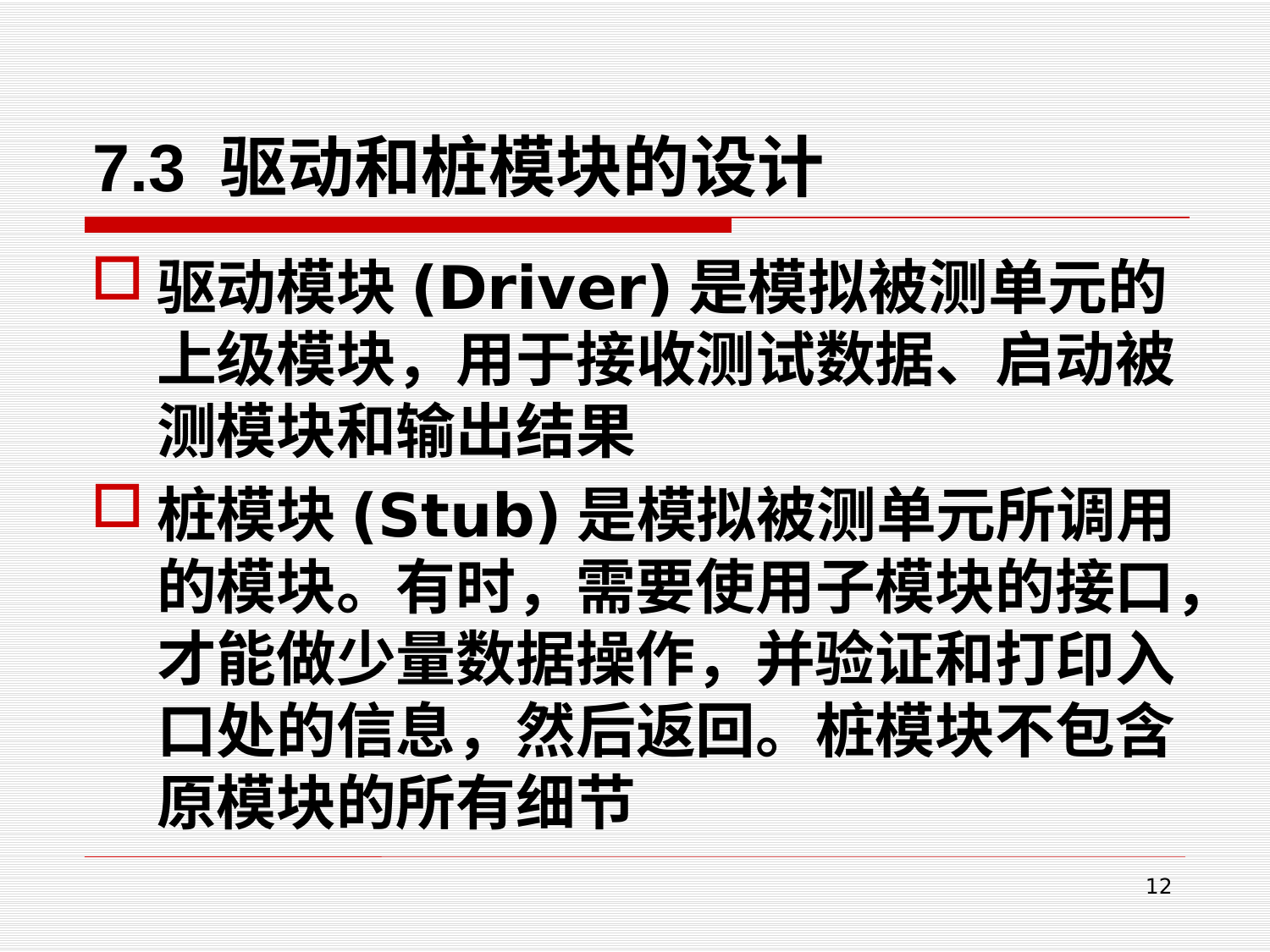

# 7.3 驱动和桩模块的设计
驱动模块(Driver)是模拟被测单元的上级模块，用于接收测试数据、启动被测模块和输出结果
桩模块(Stub)是模拟被测单元所调用的模块。有时，需要使用子模块的接口，才能做少量数据操作，并验证和打印入口处的信息，然后返回。桩模块不包含原模块的所有细节
12